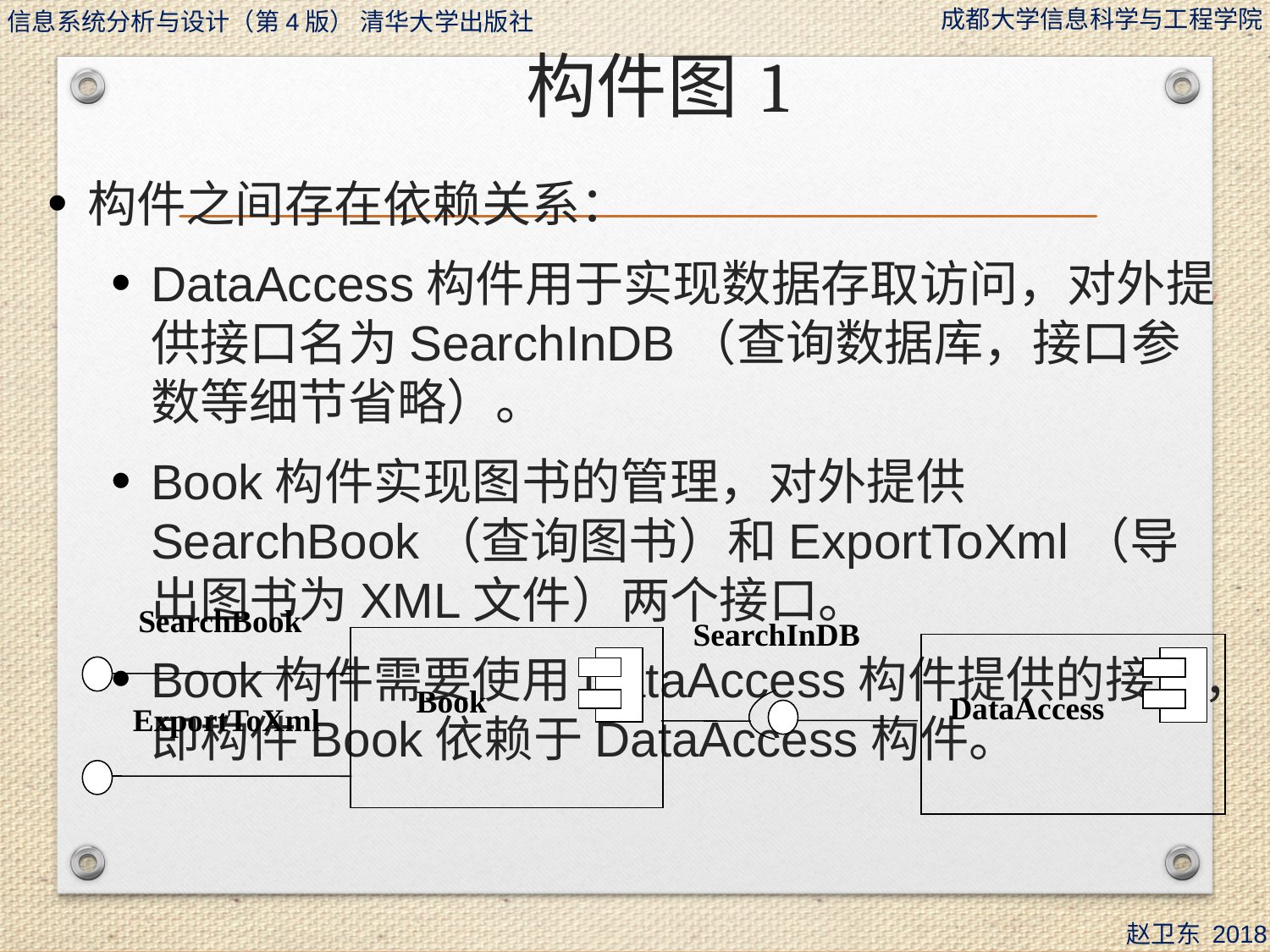

# 构件图1
构件之间存在依赖关系：
DataAccess构件用于实现数据存取访问，对外提供接口名为SearchInDB（查询数据库，接口参数等细节省略）。
Book构件实现图书的管理，对外提供SearchBook（查询图书）和ExportToXml（导出图书为XML文件）两个接口。
Book构件需要使用DataAccess构件提供的接口，即构件Book依赖于DataAccess构件。

SearchBook
SearchInDB

Book
   DataAccess

ExportToXml